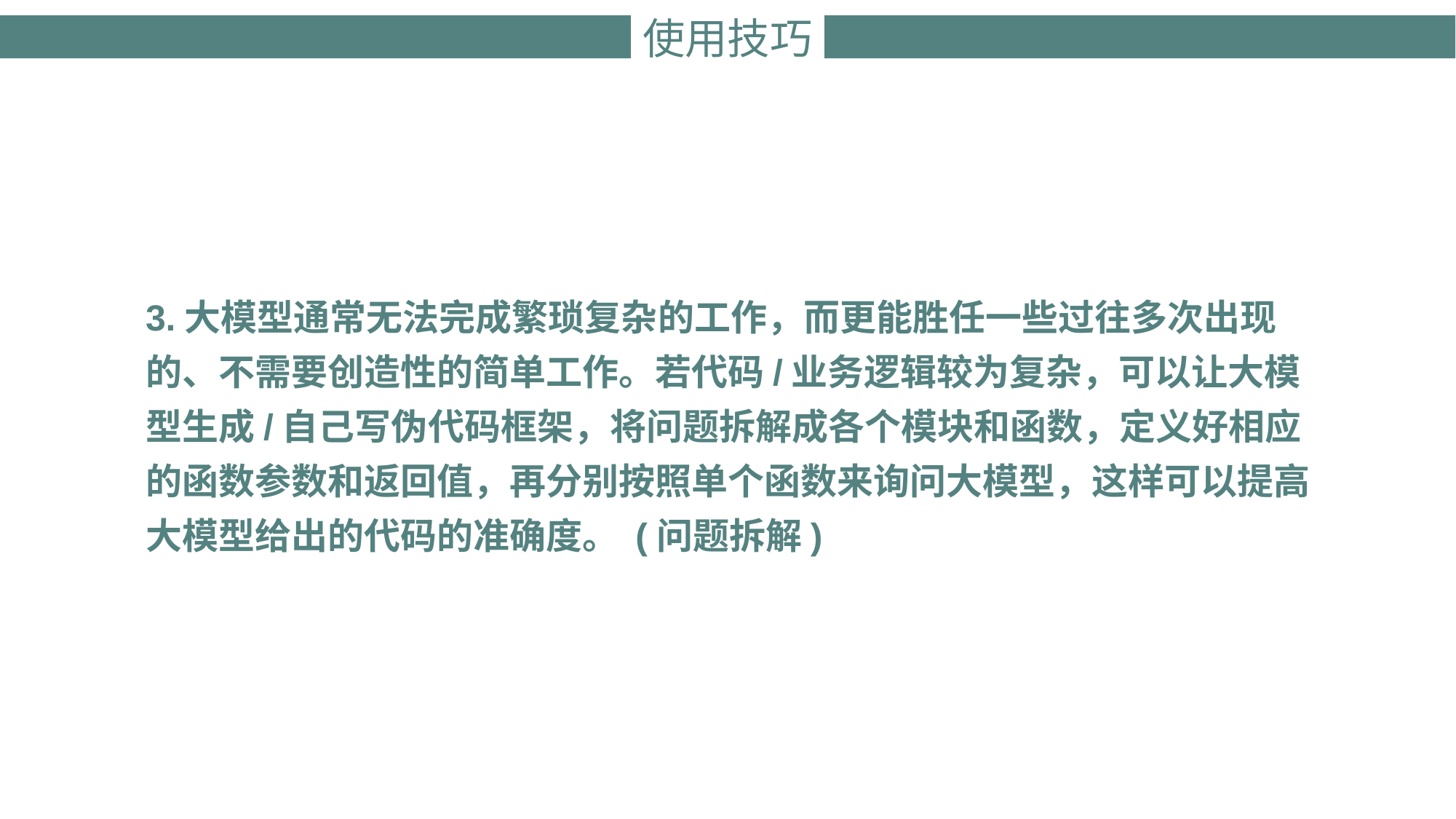

# 使用技巧
3.大模型通常无法完成繁琐复杂的工作，而更能胜任一些过往多次出现的、不需要创造性的简单工作。若代码/业务逻辑较为复杂，可以让大模型生成/自己写伪代码框架，将问题拆解成各个模块和函数，定义好相应的函数参数和返回值，再分别按照单个函数来询问大模型，这样可以提高大模型给出的代码的准确度。 (问题拆解)